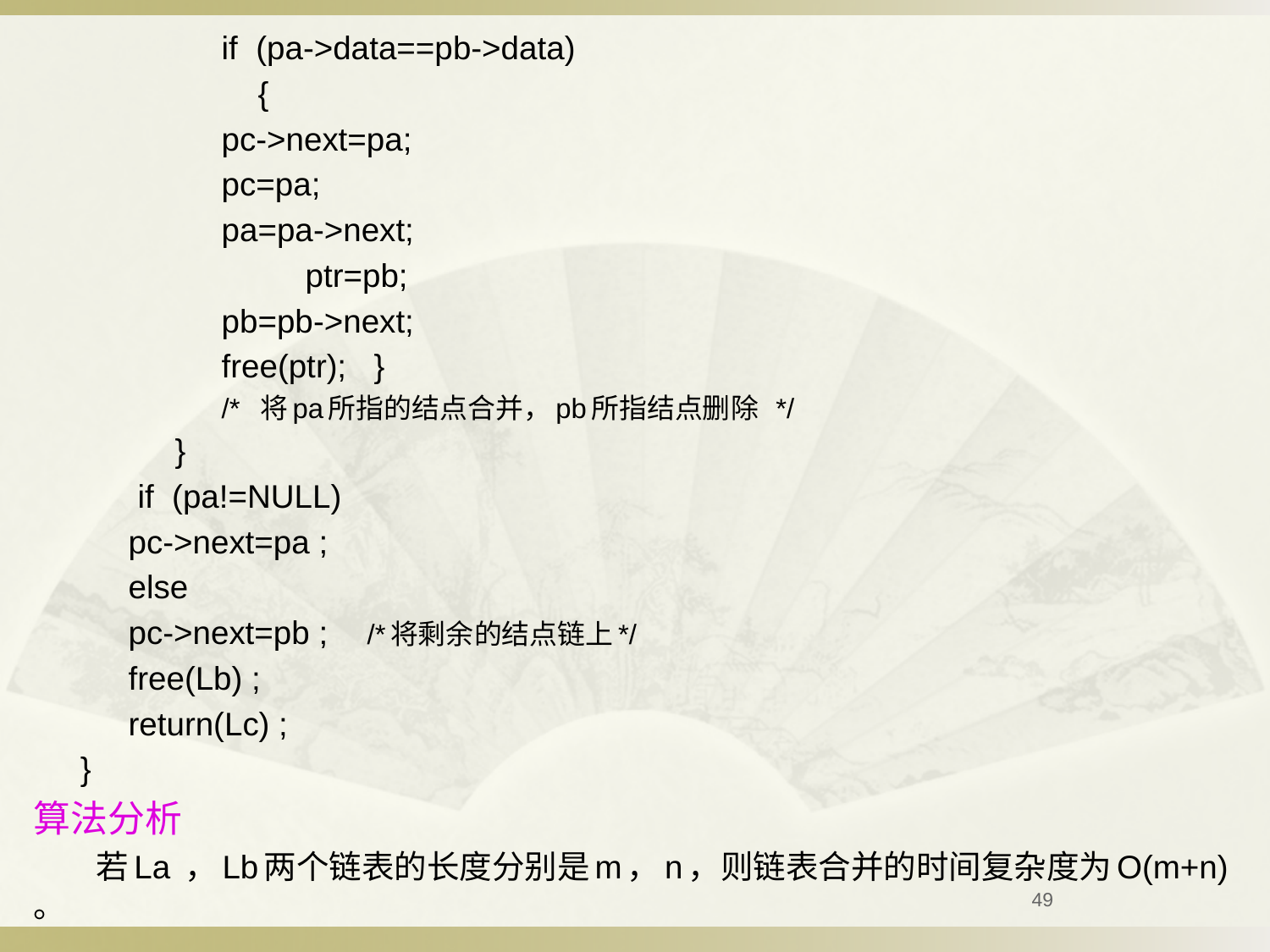

# if  (pa->data==pb->data)
    {
		pc->next=pa;
		pc=pa;
		pa=pa->next;
        	ptr=pb;
		pb=pb->next;
		free(ptr);   }
/*  将pa所指的结点合并，pb所指结点删除  */
}
 if  (pa!=NULL)
		pc->next=pa ;
else
		pc->next=pb ;     /*将剩余的结点链上*/
free(Lb) ;
return(Lc) ;
}
算法分析
        若La ，Lb两个链表的长度分别是m，n，则链表合并的时间复杂度为O(m+n) 。
49